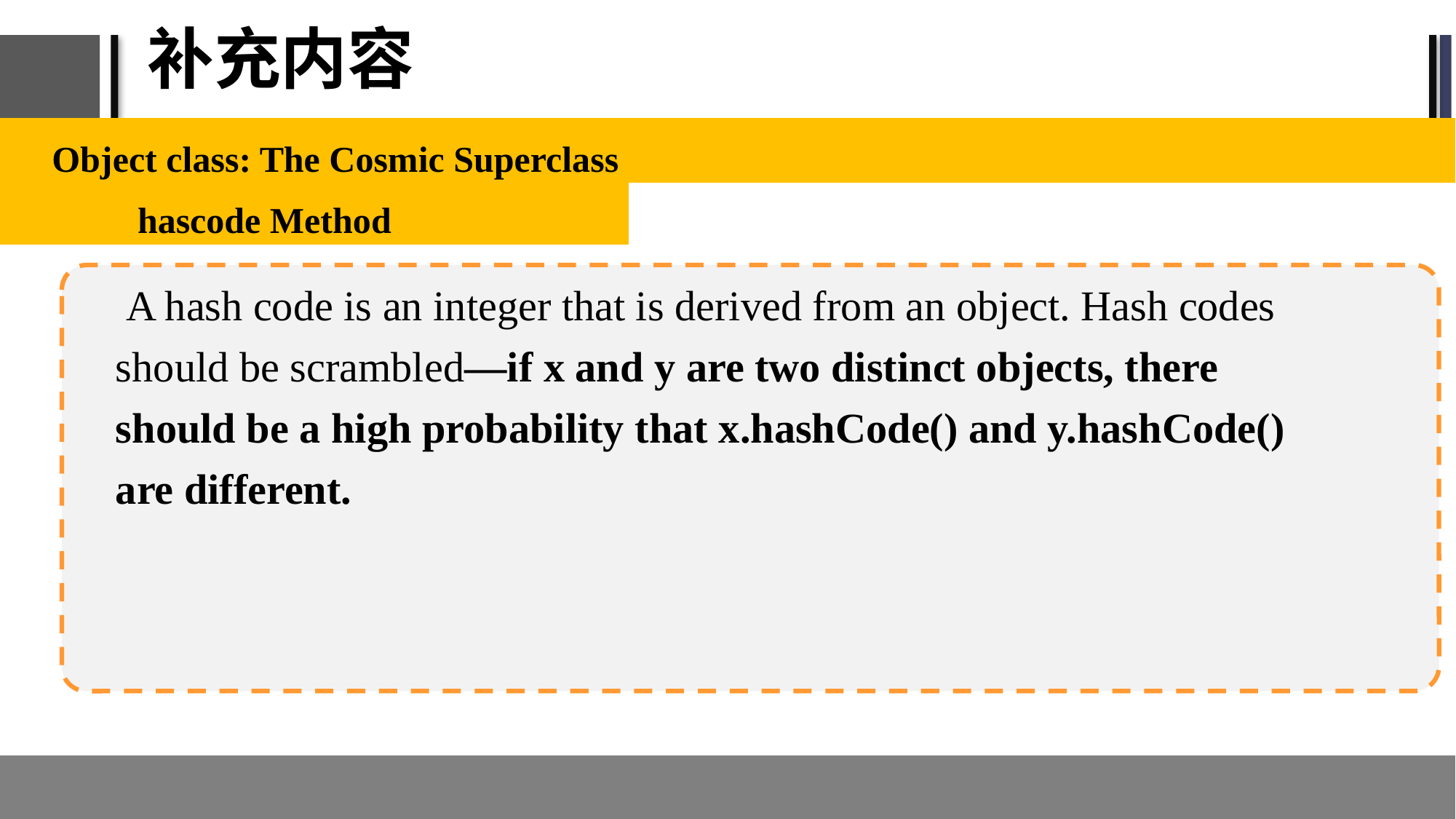

# 补充内容

Object class: The Cosmic Superclass

	hascode Method
 A hash code is an integer that is derived from an object. Hash codes should be scrambled—if x and y are two distinct objects, there should be a high probability that x.hashCode() and y.hashCode() are different.